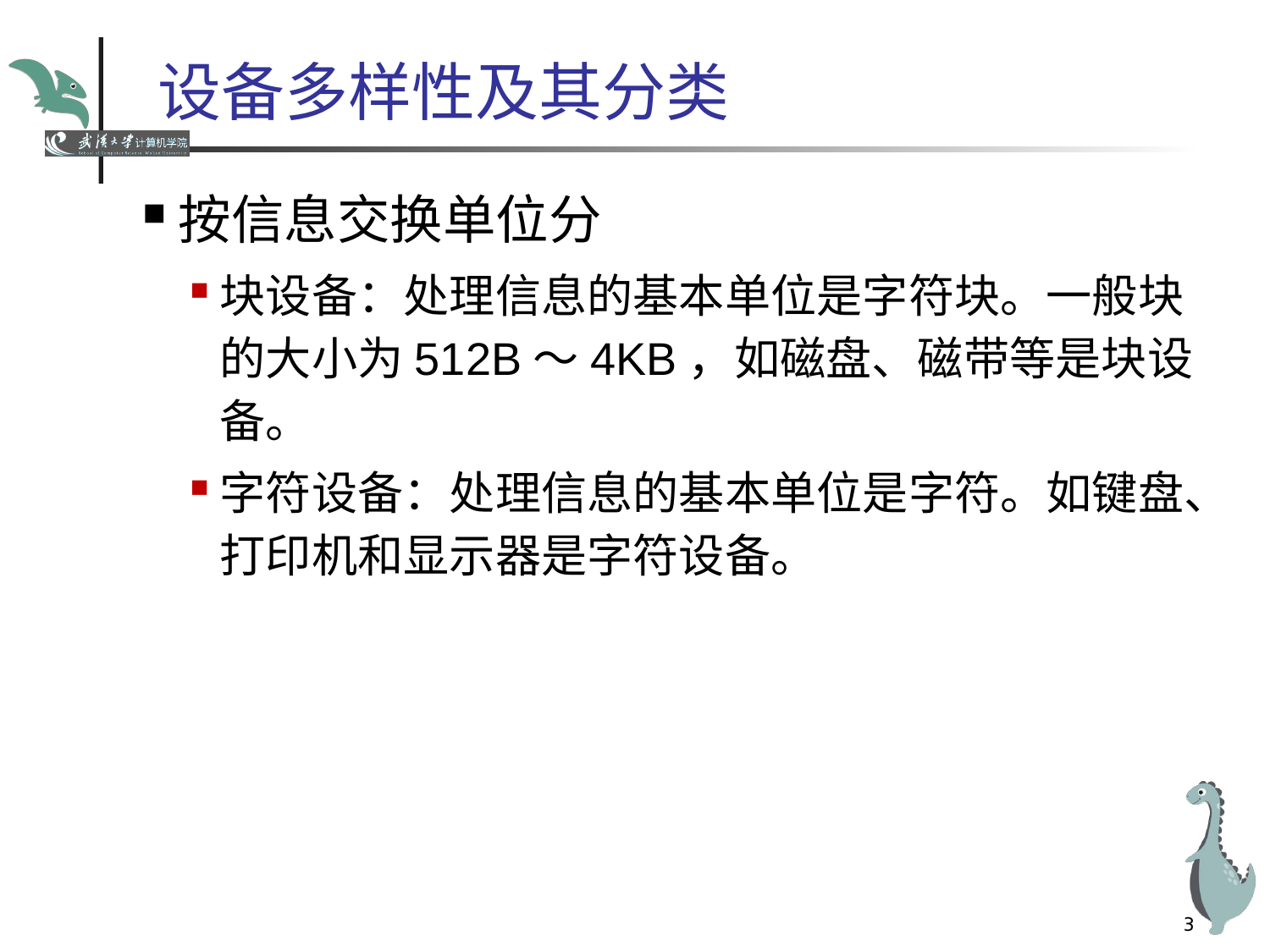

# 设备多样性及其分类
按信息交换单位分
块设备：处理信息的基本单位是字符块。一般块的大小为512B～4KB，如磁盘、磁带等是块设备。
字符设备：处理信息的基本单位是字符。如键盘、打印机和显示器是字符设备。
3